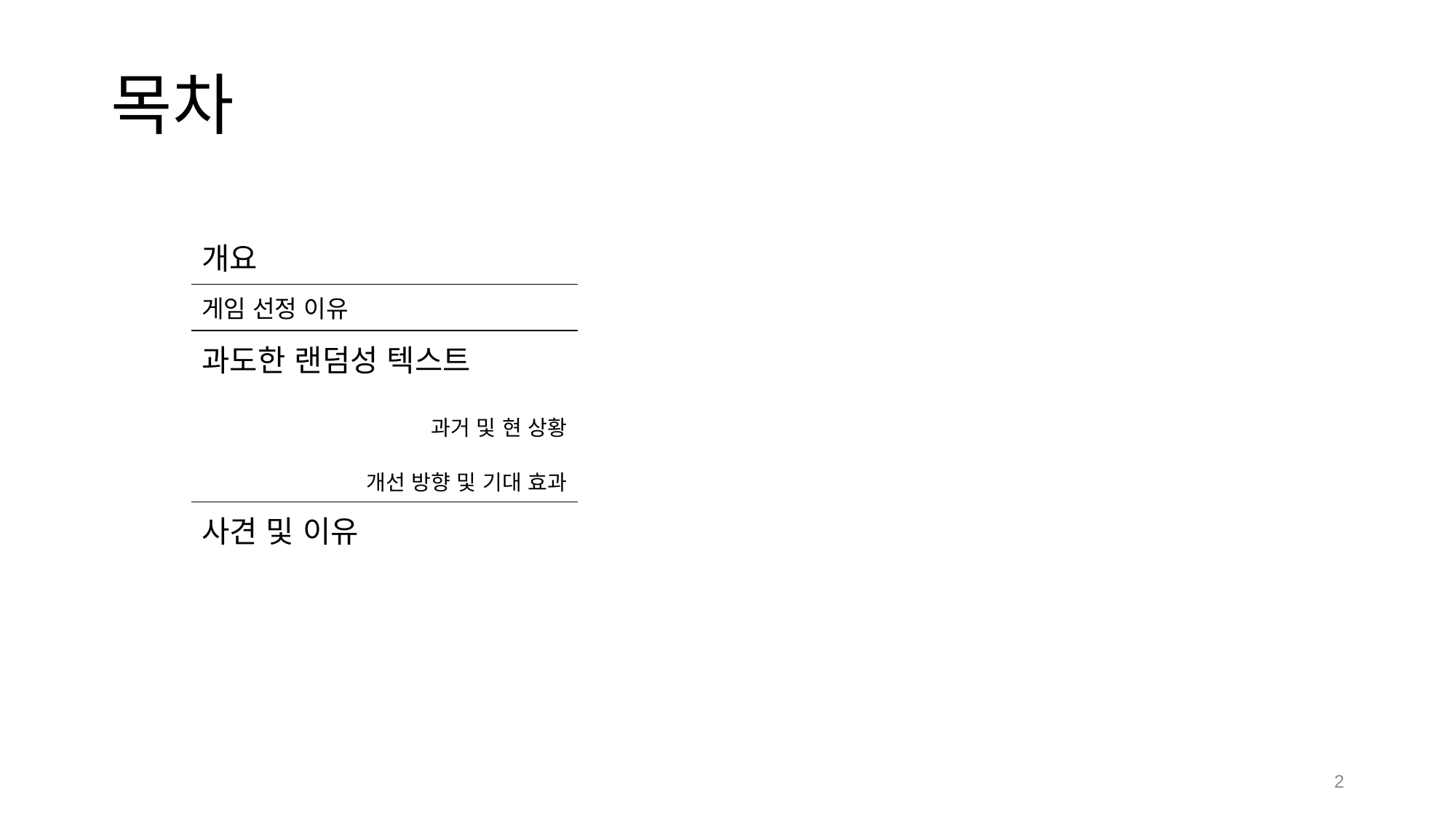

# 목차
| 개요 |
| --- |
| 게임 선정 이유 |
| 과도한 랜덤성 텍스트 과거 및 현 상황 개선 방향 및 기대 효과 |
| 사견 및 이유 |
2